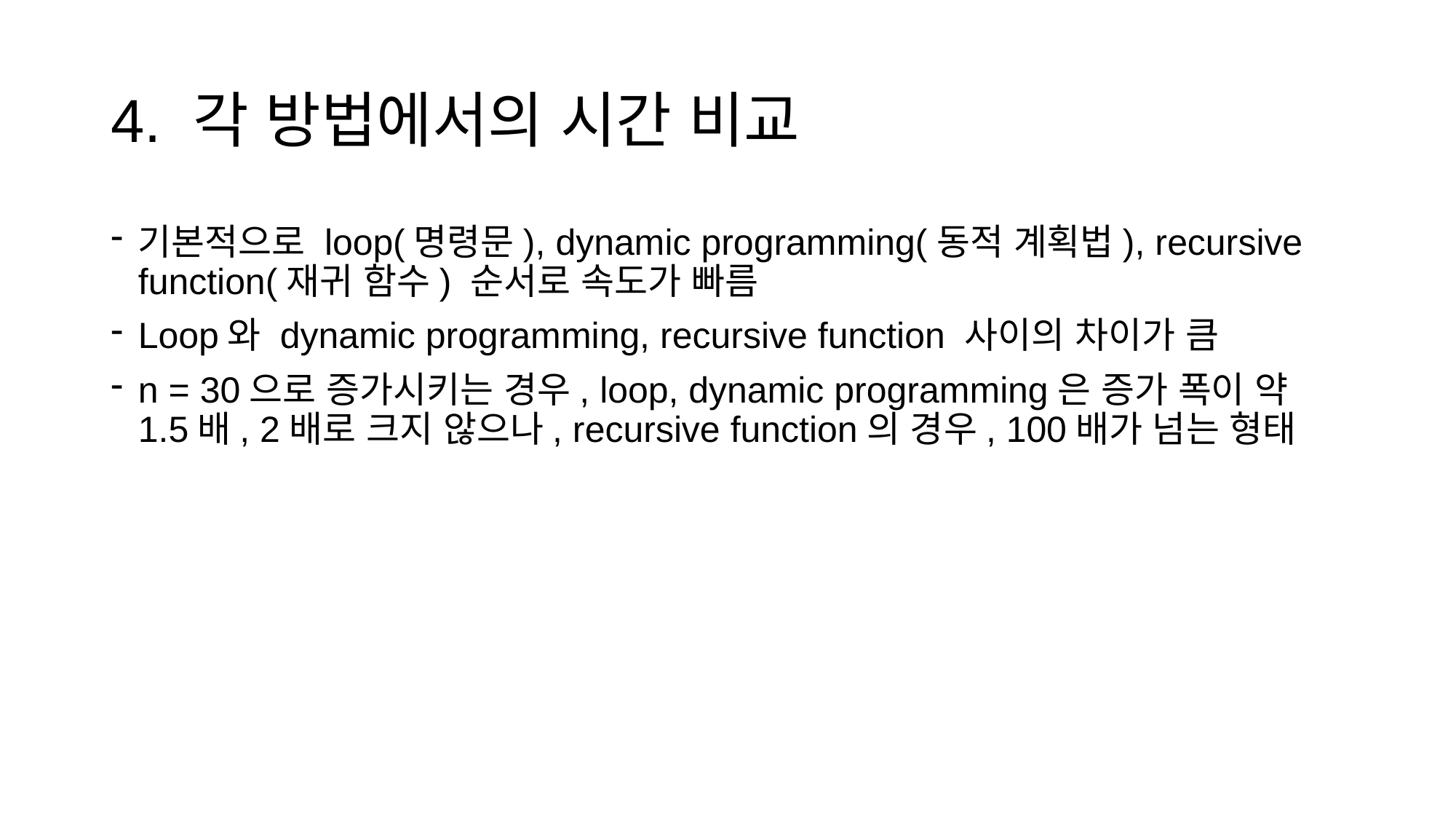

# 4. 각 방법에서의 시간 비교
기본적으로 loop(명령문), dynamic programming(동적 계획법), recursive function(재귀 함수) 순서로 속도가 빠름
Loop와 dynamic programming, recursive function 사이의 차이가 큼
n = 30으로 증가시키는 경우, loop, dynamic programming은 증가 폭이 약1.5배, 2배로 크지 않으나, recursive function의 경우, 100배가 넘는 형태